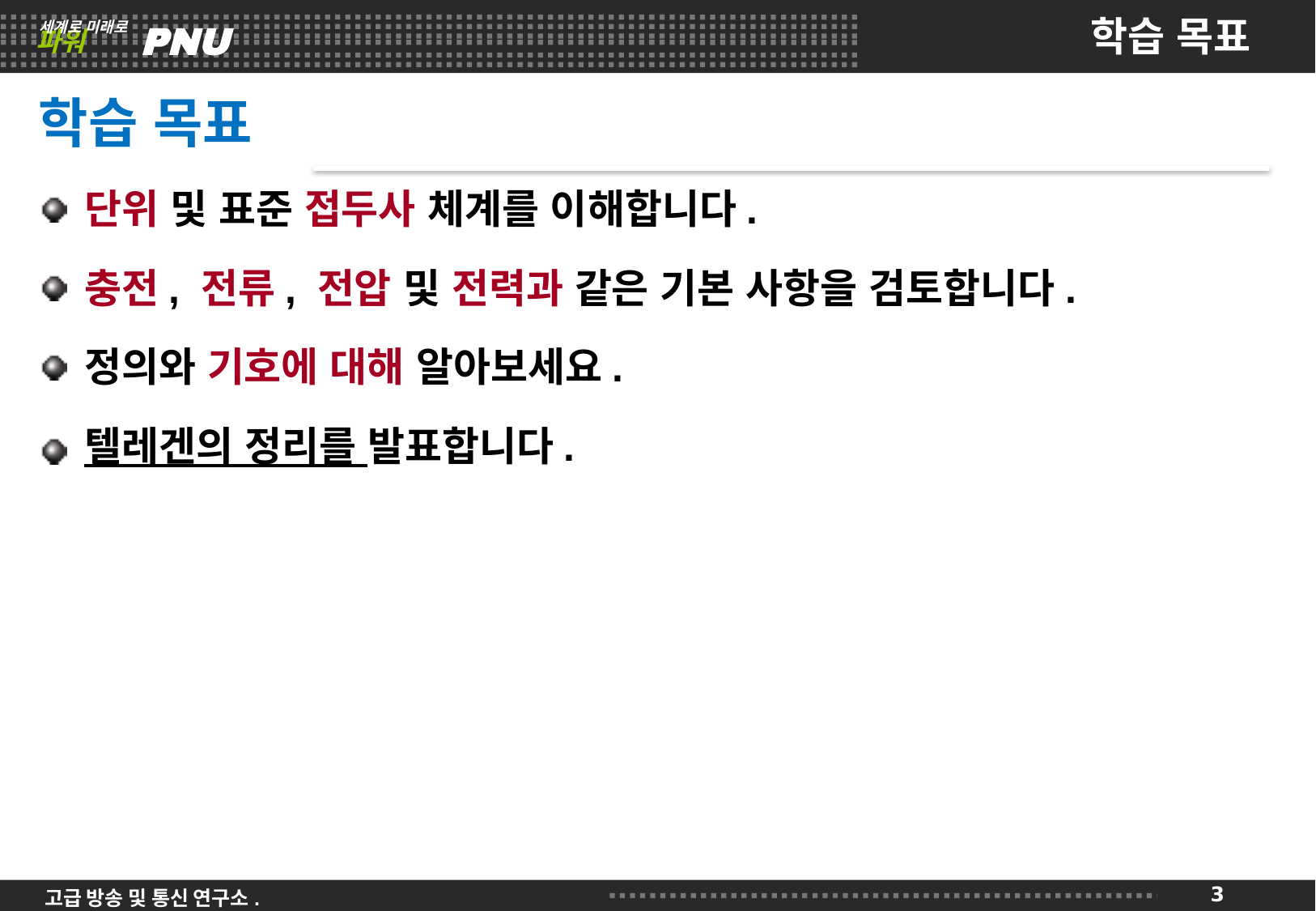

# 학습 목표
학습 목표
단위 및 표준 접두사 체계를 이해합니다.
충전, 전류, 전압 및 전력과 같은 기본 사항을 검토합니다.
정의와 기호에 대해 알아보세요.
텔레겐의 정리를 발표합니다.